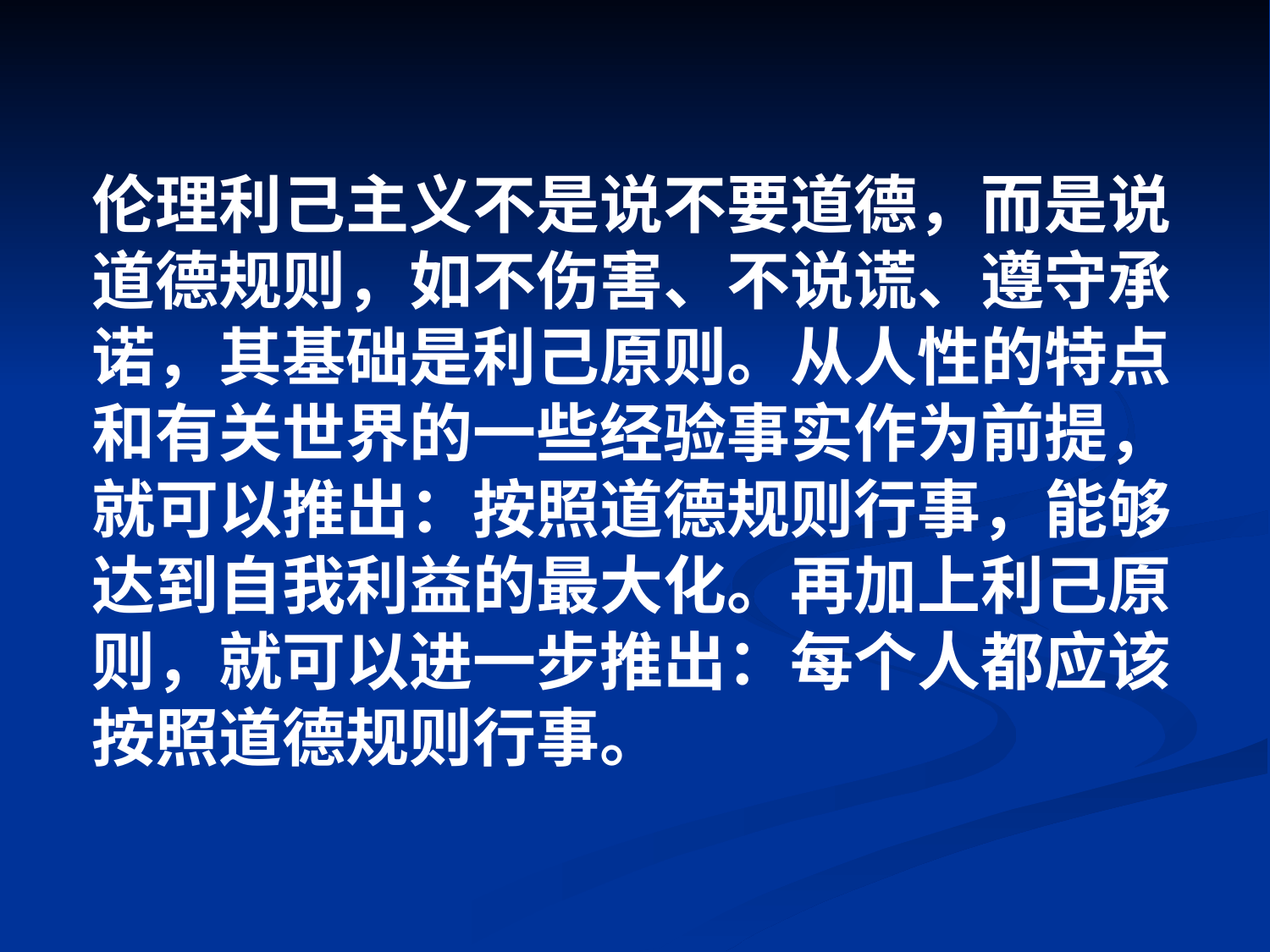

伦理利己主义不是说不要道德，而是说道德规则，如不伤害、不说谎、遵守承诺，其基础是利己原则。从人性的特点和有关世界的一些经验事实作为前提，就可以推出：按照道德规则行事，能够达到自我利益的最大化。再加上利己原则，就可以进一步推出：每个人都应该按照道德规则行事。